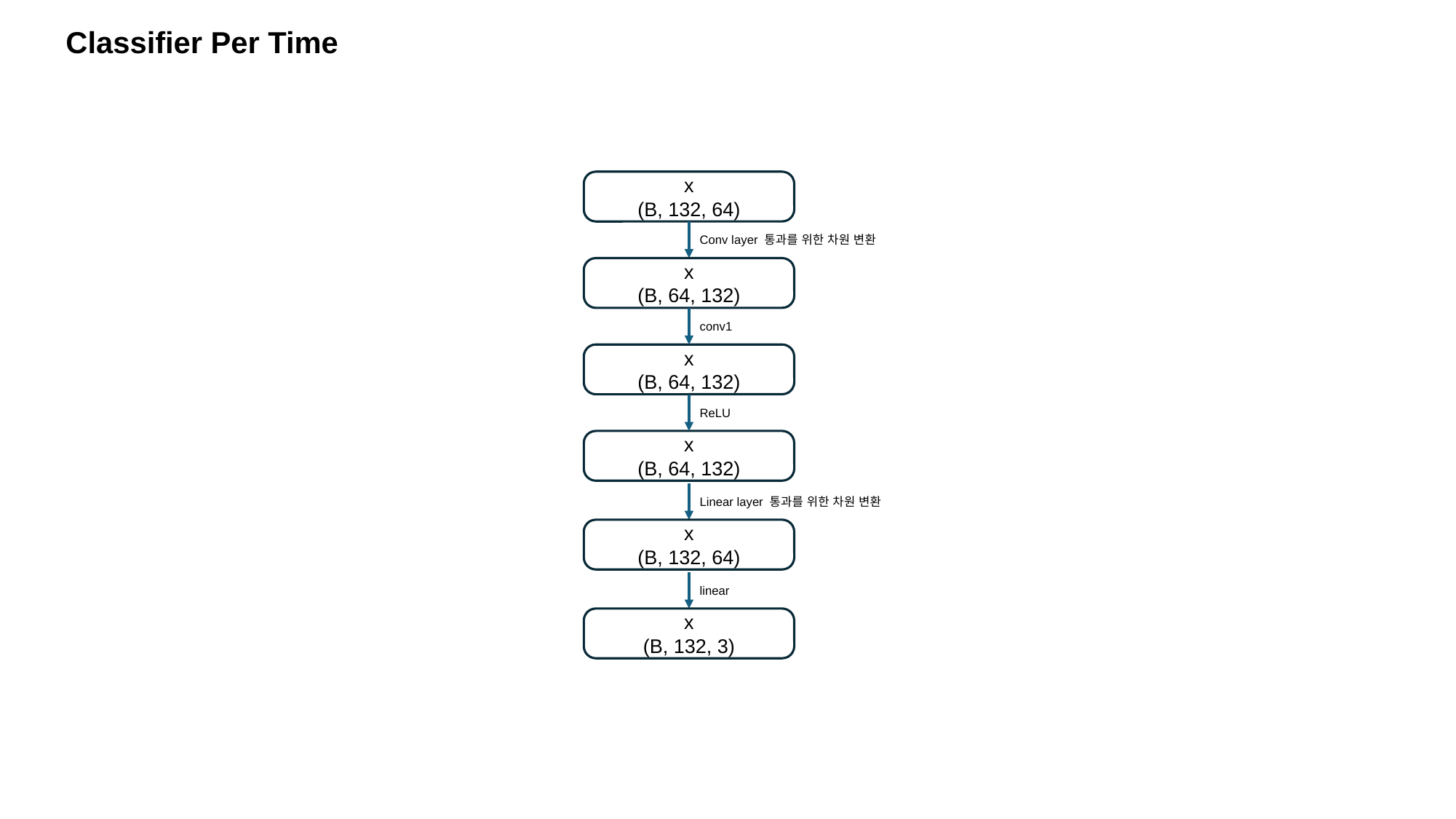

Classifier Per Time
x
(B, 132, 64)
Conv layer 통과를 위한 차원 변환
x
(B, 64, 132)
conv1
x
(B, 64, 132)
ReLU
x
(B, 64, 132)
Linear layer 통과를 위한 차원 변환
x
(B, 132, 64)
linear
x
(B, 132, 3)